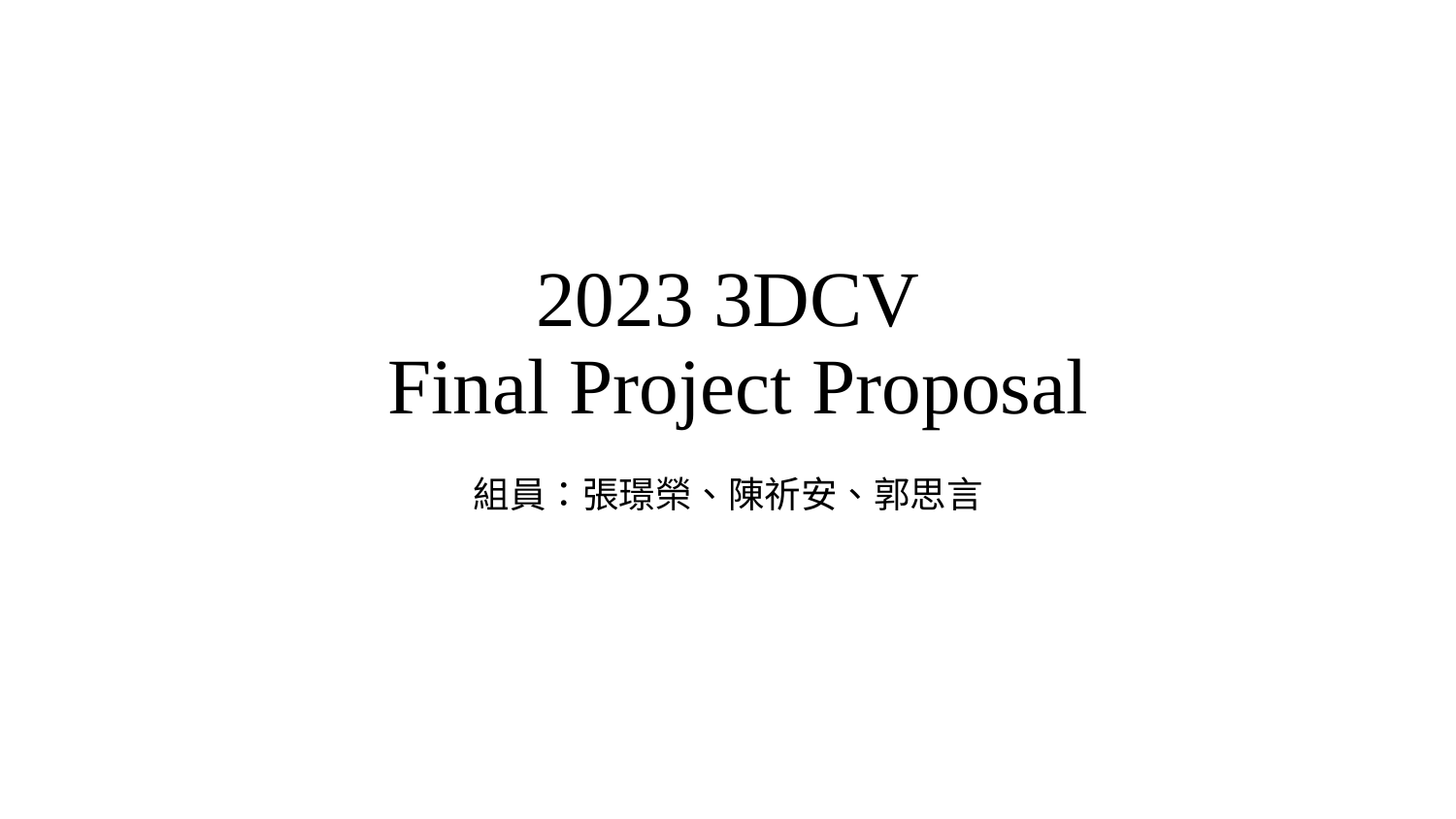

# 2023 3DCV
 Final Project Proposal
組員：張璟榮、陳祈安、郭思言